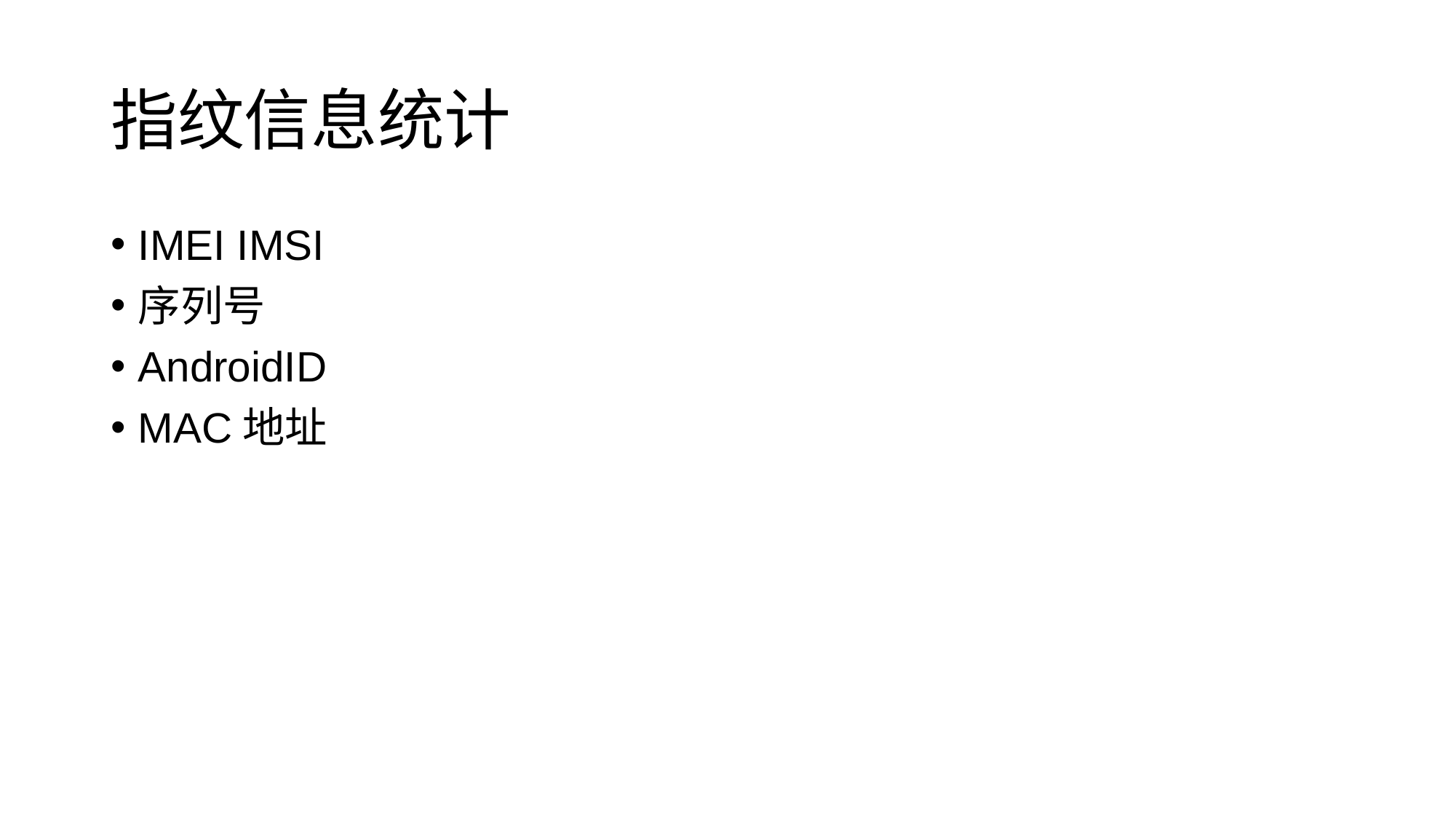

# 指纹信息统计
IMEI IMSI
序列号
AndroidID
MAC地址